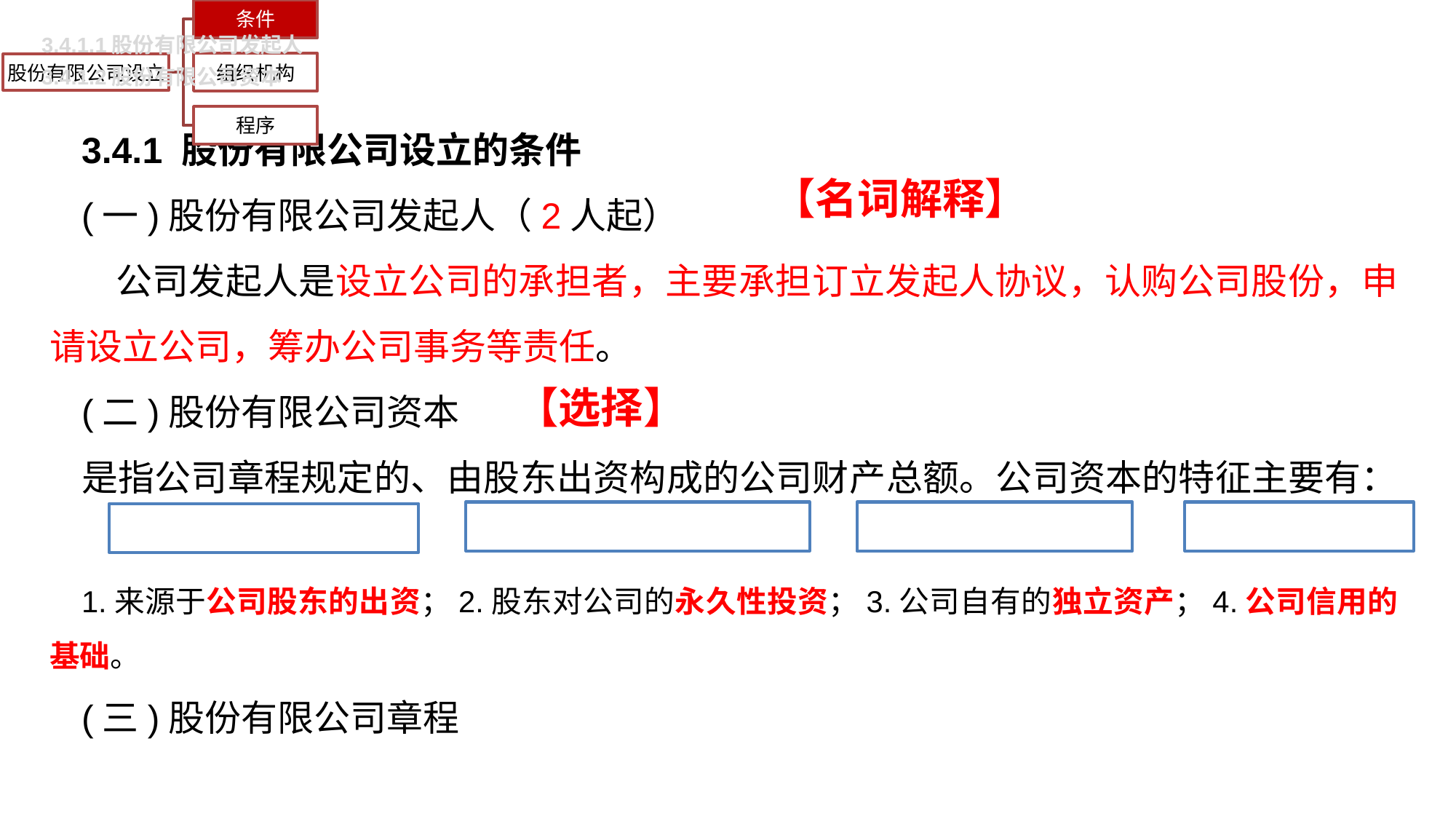

股份有限公司设立
条件
组织机构
程序
3.4.1.1股份有限公司发起人
3.4.1.2股份有限公司资本
3.4.1 股份有限公司设立的条件
(一)股份有限公司发起人（2人起）
   公司发起人是设立公司的承担者，主要承担订立发起人协议，认购公司股份，申请设立公司，筹办公司事务等责任。
(二)股份有限公司资本
是指公司章程规定的、由股东出资构成的公司财产总额。公司资本的特征主要有：
1.来源于公司股东的出资；2.股东对公司的永久性投资；3.公司自有的独立资产；4.公司信用的基础。
(三)股份有限公司章程
【名词解释】
【选择】